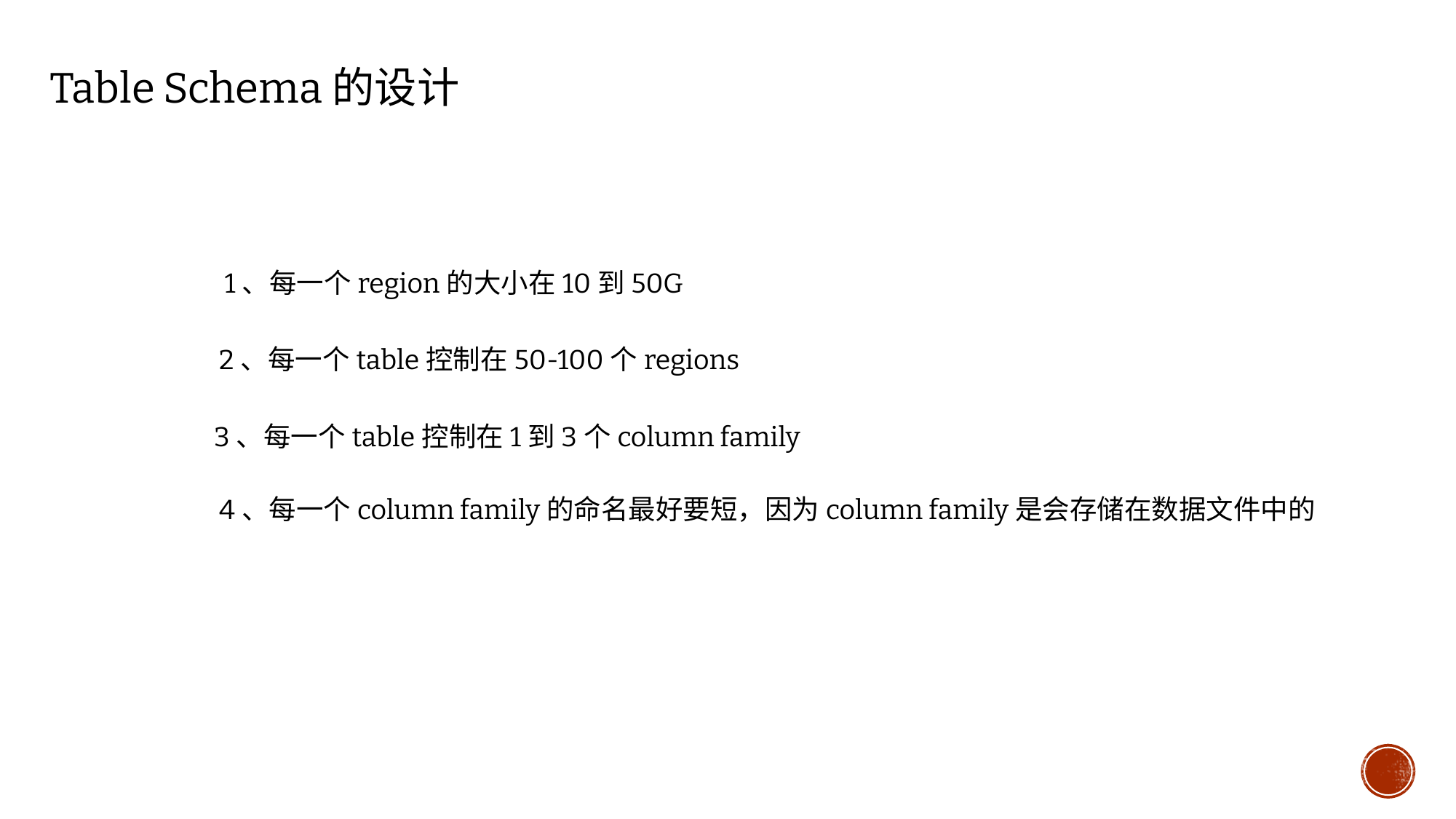

Table Schema的设计
1、每一个region的大小在10到50G
2、每一个table控制在50-100个regions
3、每一个table控制在1到3个column family
4、每一个column family的命名最好要短，因为column family是会存储在数据文件中的